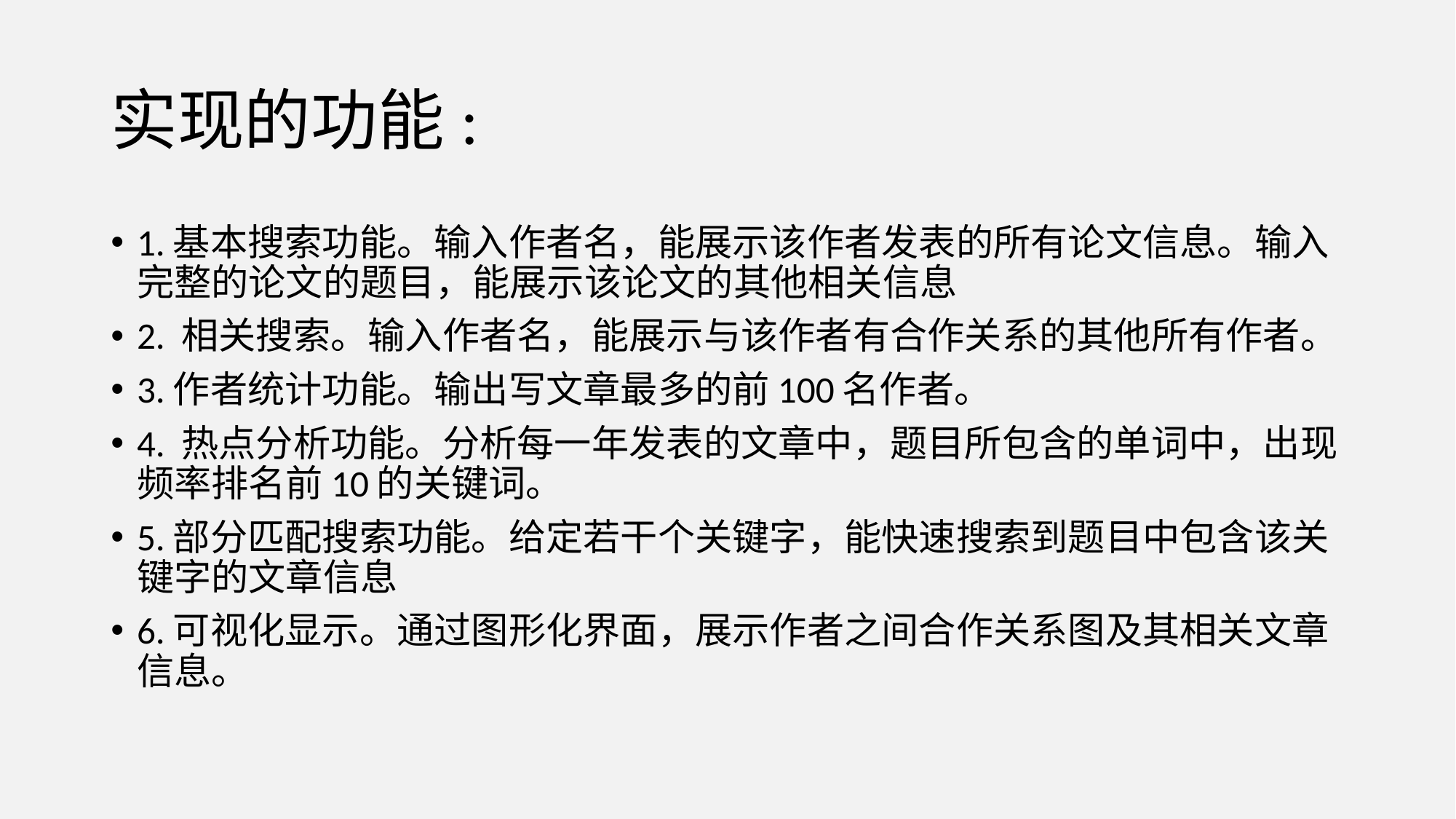

# 实现的功能:
1.基本搜索功能。输入作者名，能展示该作者发表的所有论文信息。输入完整的论文的题目，能展示该论文的其他相关信息
2. 相关搜索。输入作者名，能展示与该作者有合作关系的其他所有作者。
3.作者统计功能。输出写文章最多的前100名作者。
4. 热点分析功能。分析每一年发表的文章中，题目所包含的单词中，出现频率排名前10的关键词。
5.部分匹配搜索功能。给定若干个关键字，能快速搜索到题目中包含该关键字的文章信息
6.可视化显示。通过图形化界面，展示作者之间合作关系图及其相关文章信息。